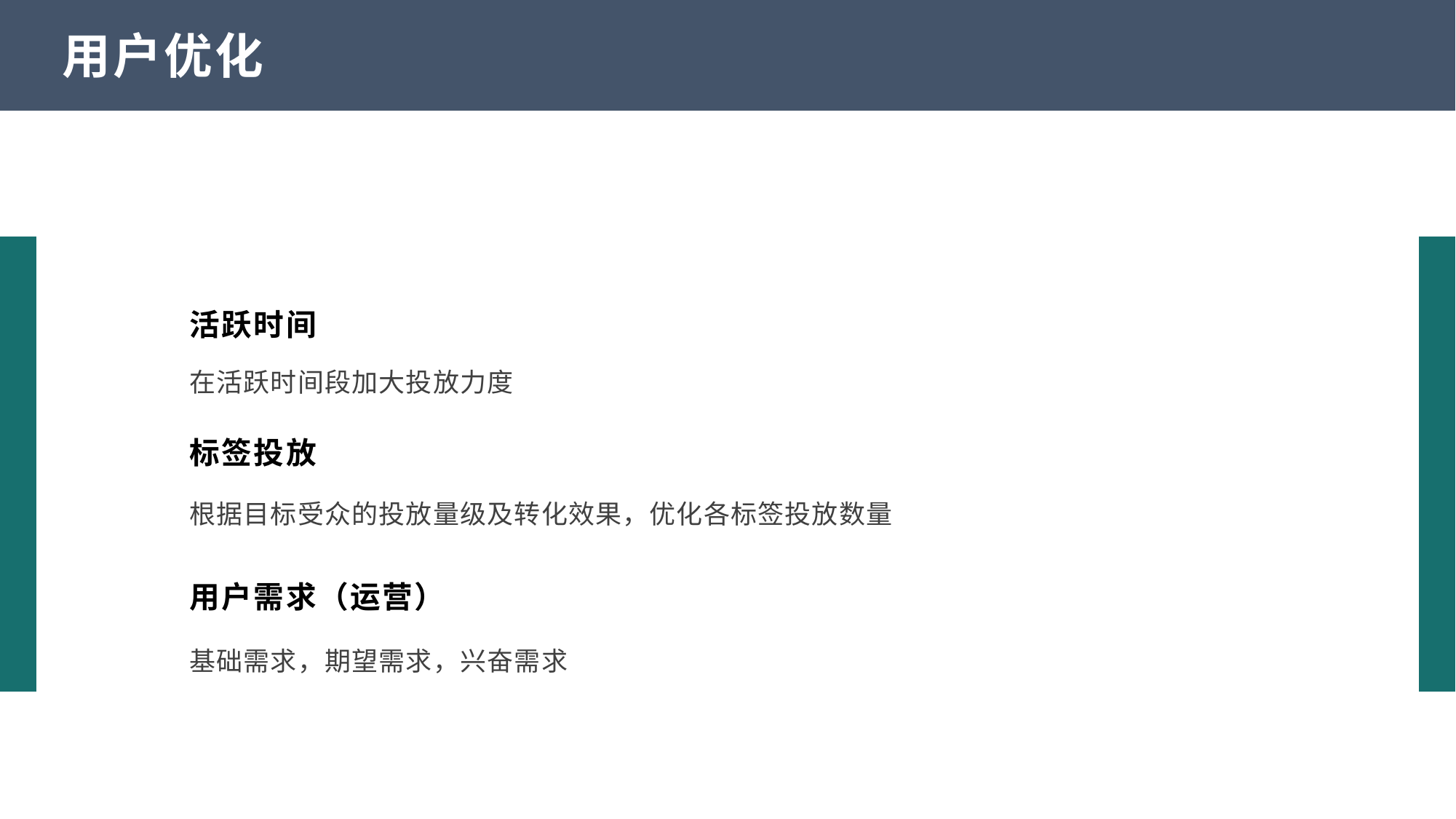

用户优化

活跃时间
在活跃时间段加大投放力度
标签投放
根据目标受众的投放量级及转化效果，优化各标签投放数量
用户需求（运营）
基础需求，期望需求，兴奋需求